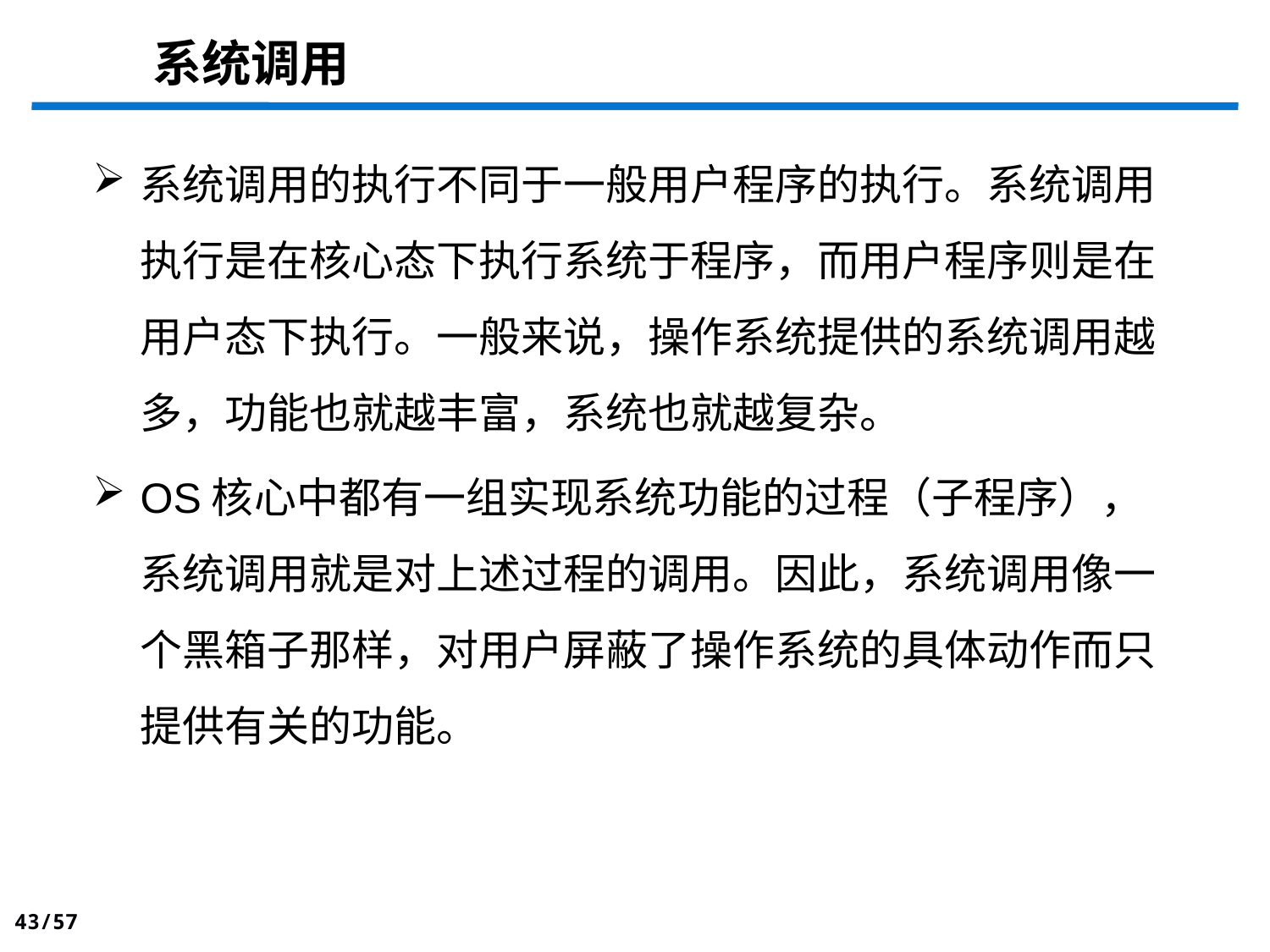

# 系统调用
系统调用的执行不同于一般用户程序的执行。系统调用执行是在核心态下执行系统于程序，而用户程序则是在用户态下执行。一般来说，操作系统提供的系统调用越多，功能也就越丰富，系统也就越复杂。
OS核心中都有一组实现系统功能的过程（子程序），系统调用就是对上述过程的调用。因此，系统调用像一个黑箱子那样，对用户屏蔽了操作系统的具体动作而只提供有关的功能。